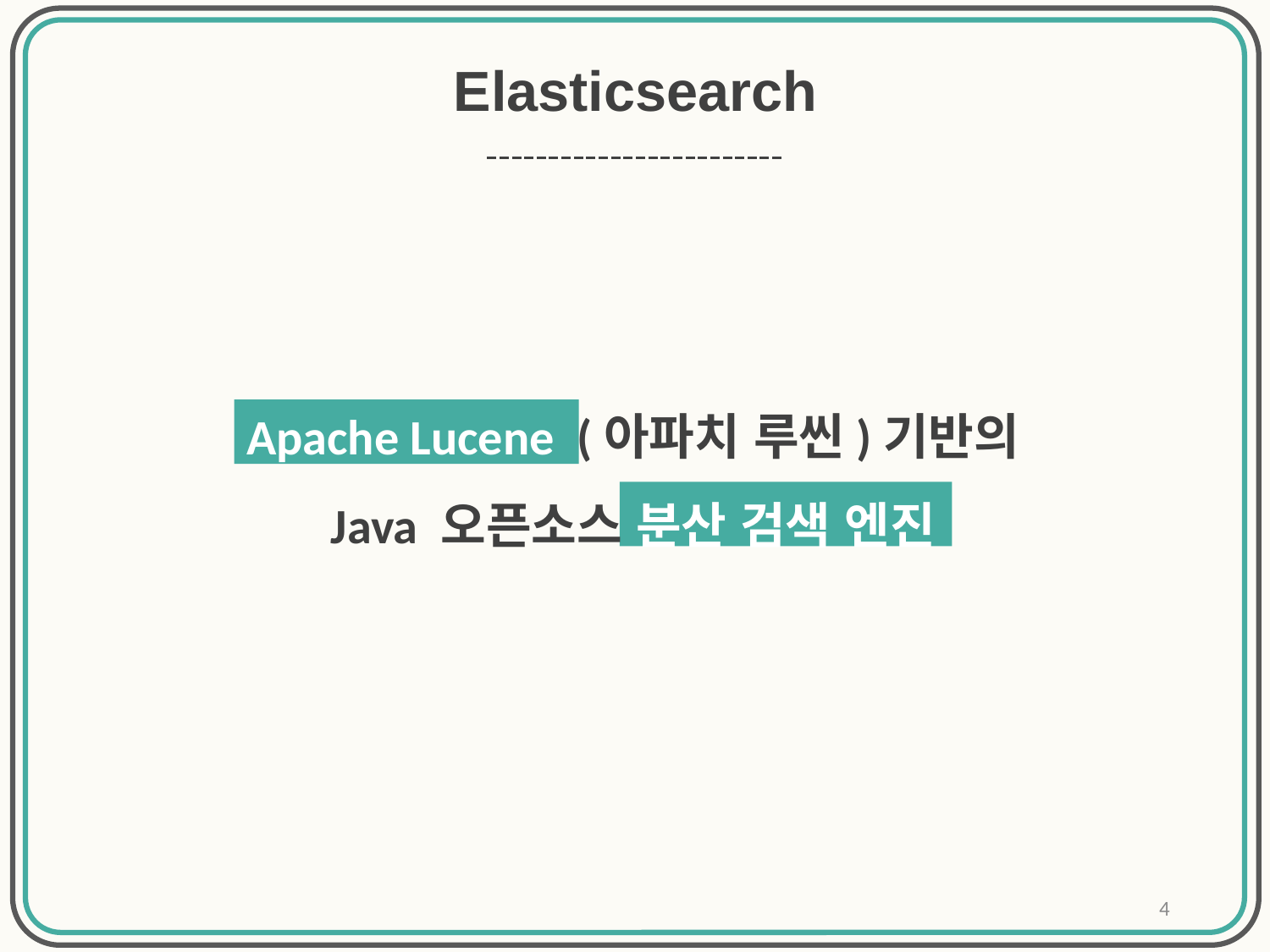

Elasticsearch
Apache Lucene  (아파치 루씬)기반의 Java 오픈소스 분산 검색 엔진

4